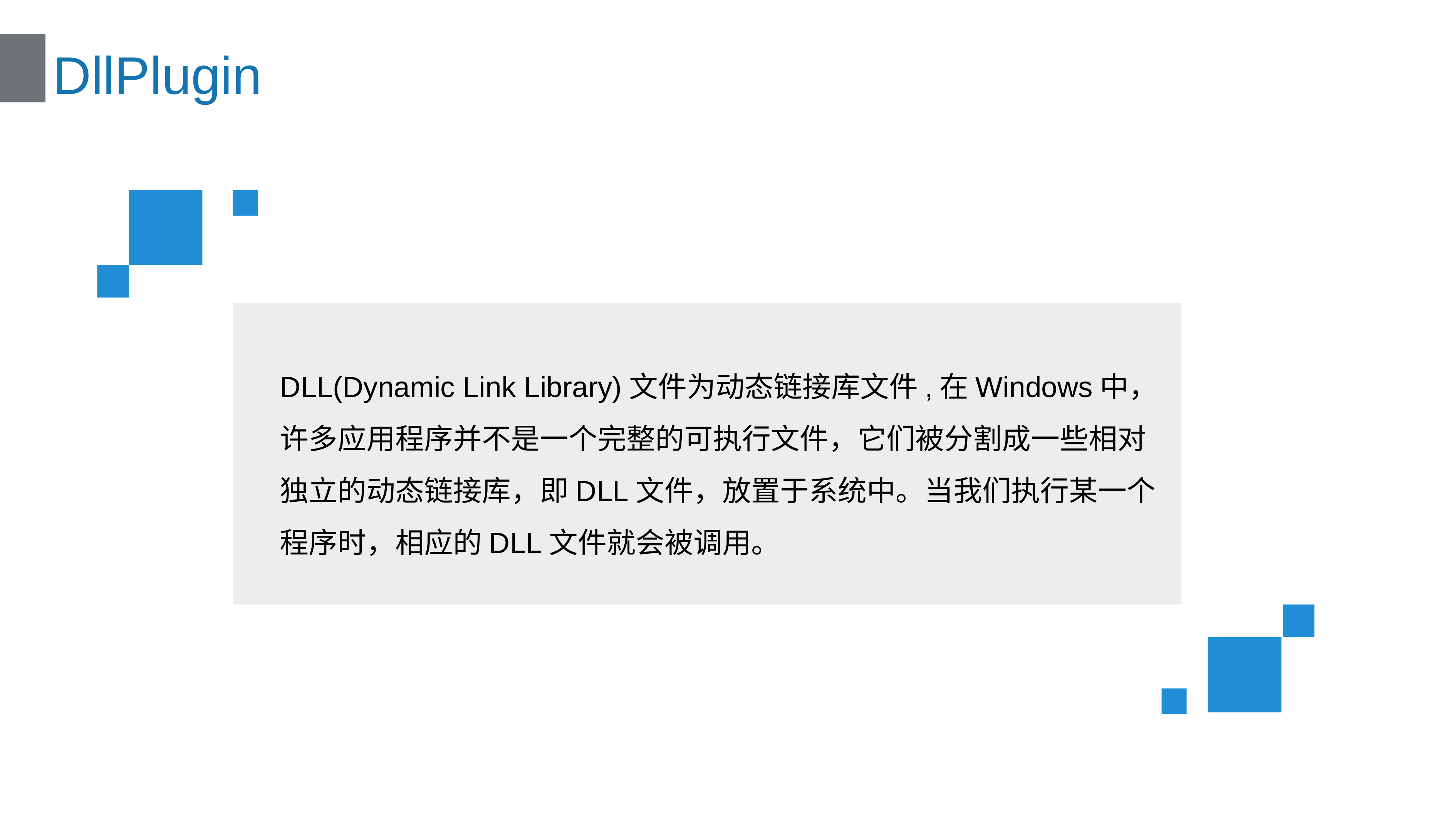

DllPlugin

DLL(Dynamic Link Library)文件为动态链接库文件,在Windows中，许多应用程序并不是一个完整的可执行文件，它们被分割成一些相对独立的动态链接库，即DLL文件，放置于系统中。当我们执行某一个程序时，相应的DLL文件就会被调用。